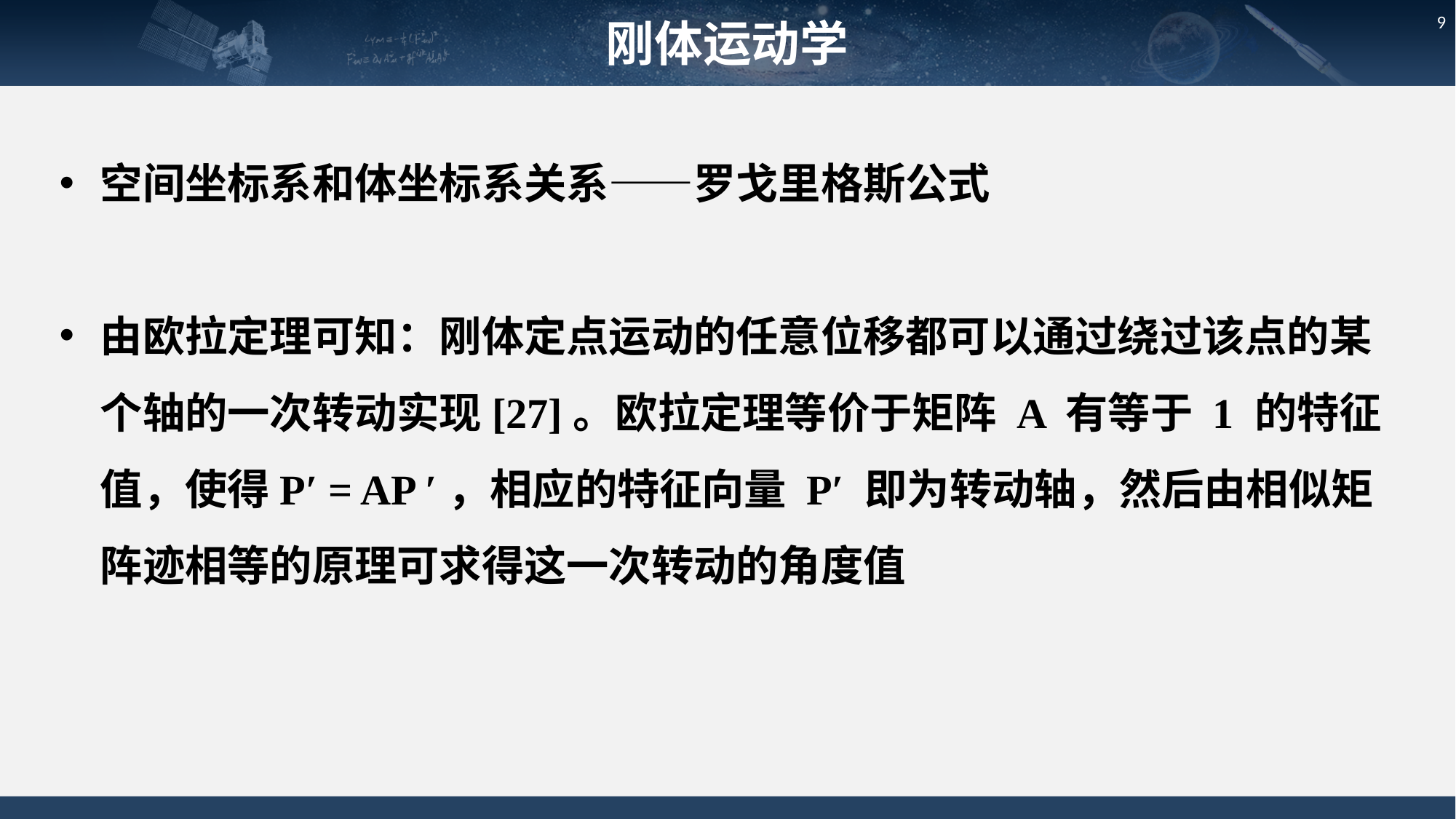

刚体运动学
9
空间坐标系和体坐标系关系——罗戈里格斯公式

由欧拉定理可知：刚体定点运动的任意位移都可以通过绕过该点的某个轴的一次转动实现[27]。欧拉定理等价于矩阵 A 有等于 1 的特征值，使得P′ = AP ′，相应的特征向量 P′ 即为转动轴，然后由相似矩阵迹相等的原理可求得这一次转动的角度值